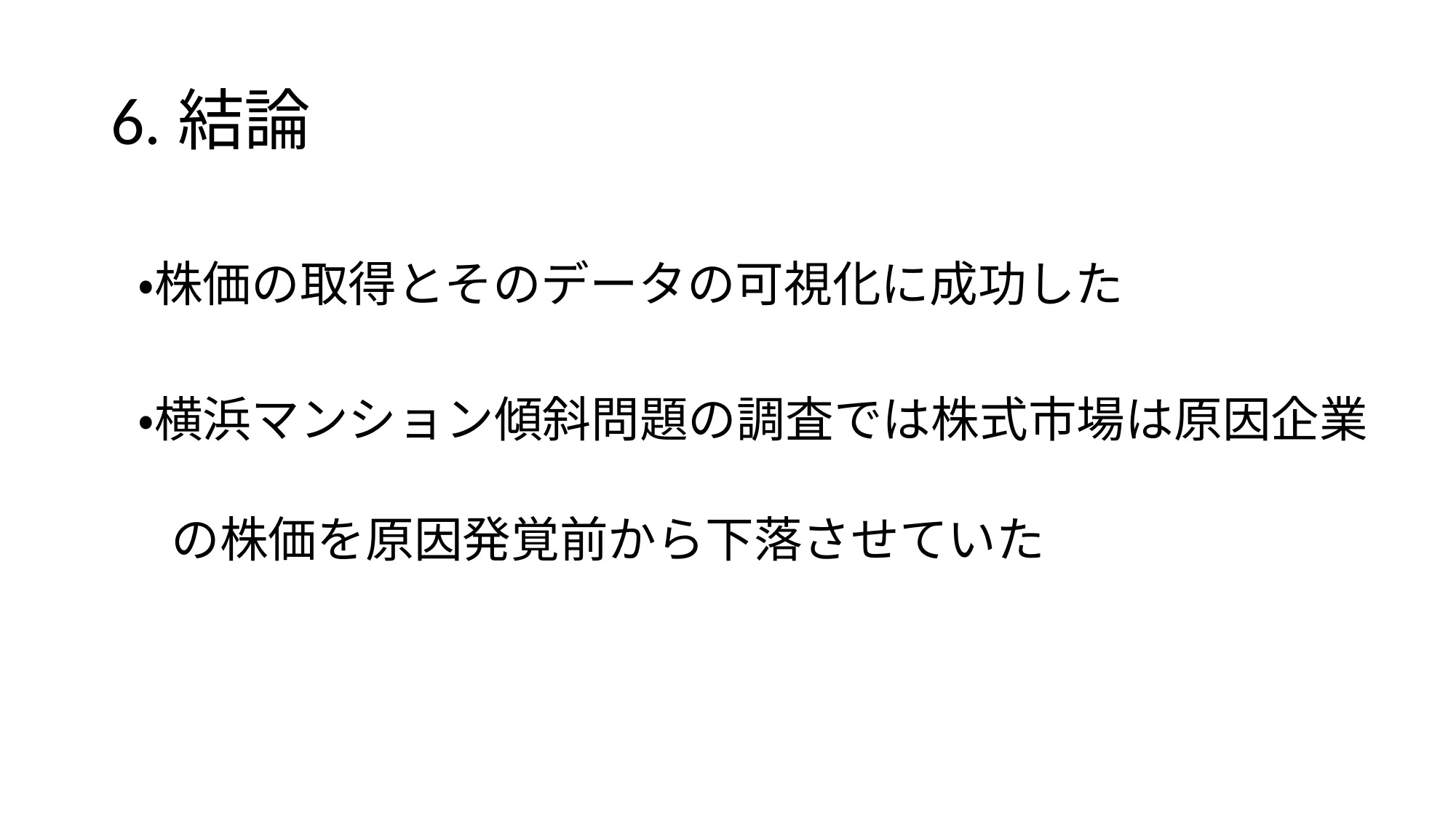

# 6.結論
・株価の取得とそのデータの可視化に成功した

・横浜マンション傾斜問題の調査では株式市場は原因企業
  の株価を原因発覚前から下落させていた